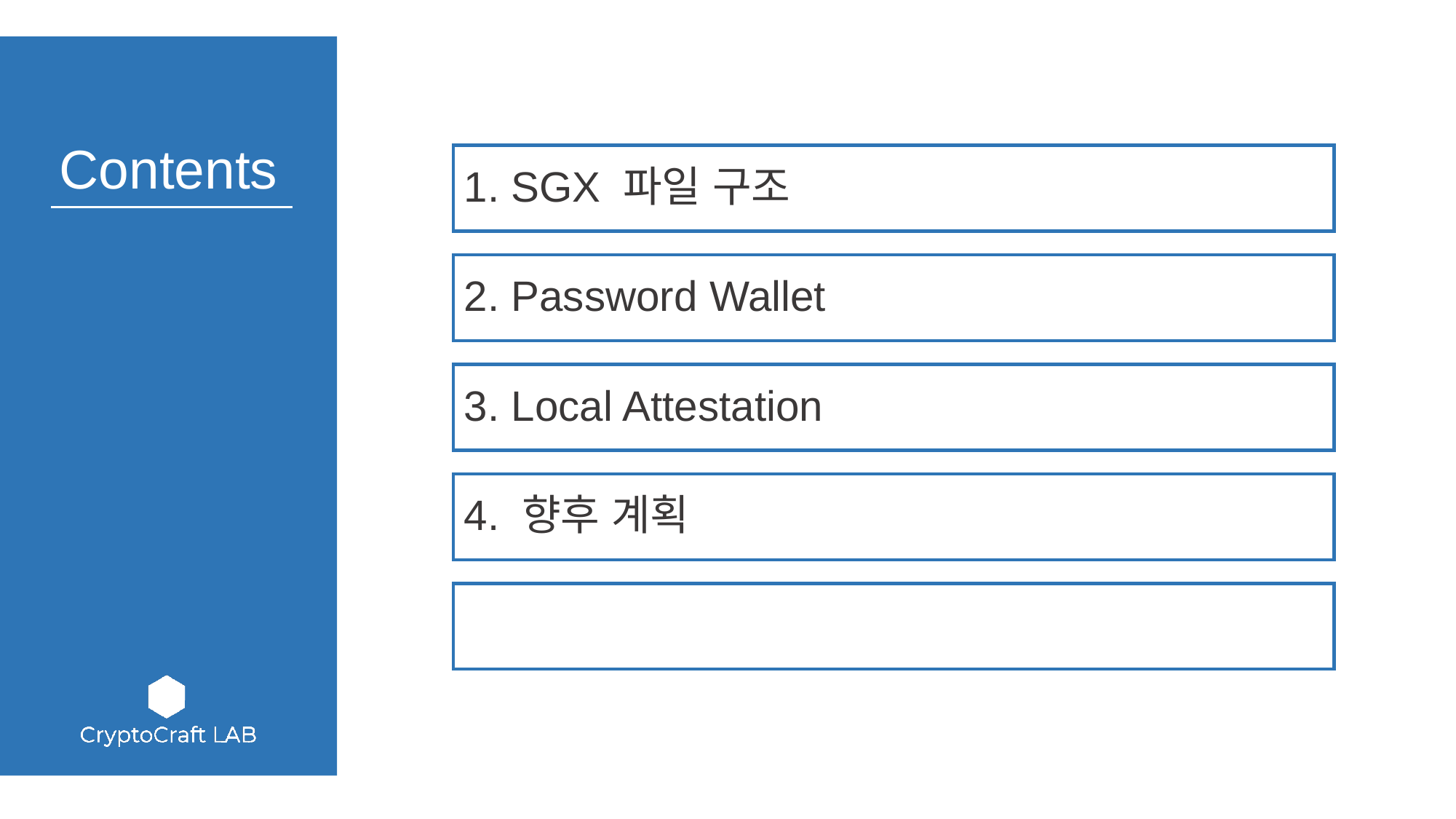

1. SGX 파일 구조
2. Password Wallet
3. Local Attestation
4. 향후 계획